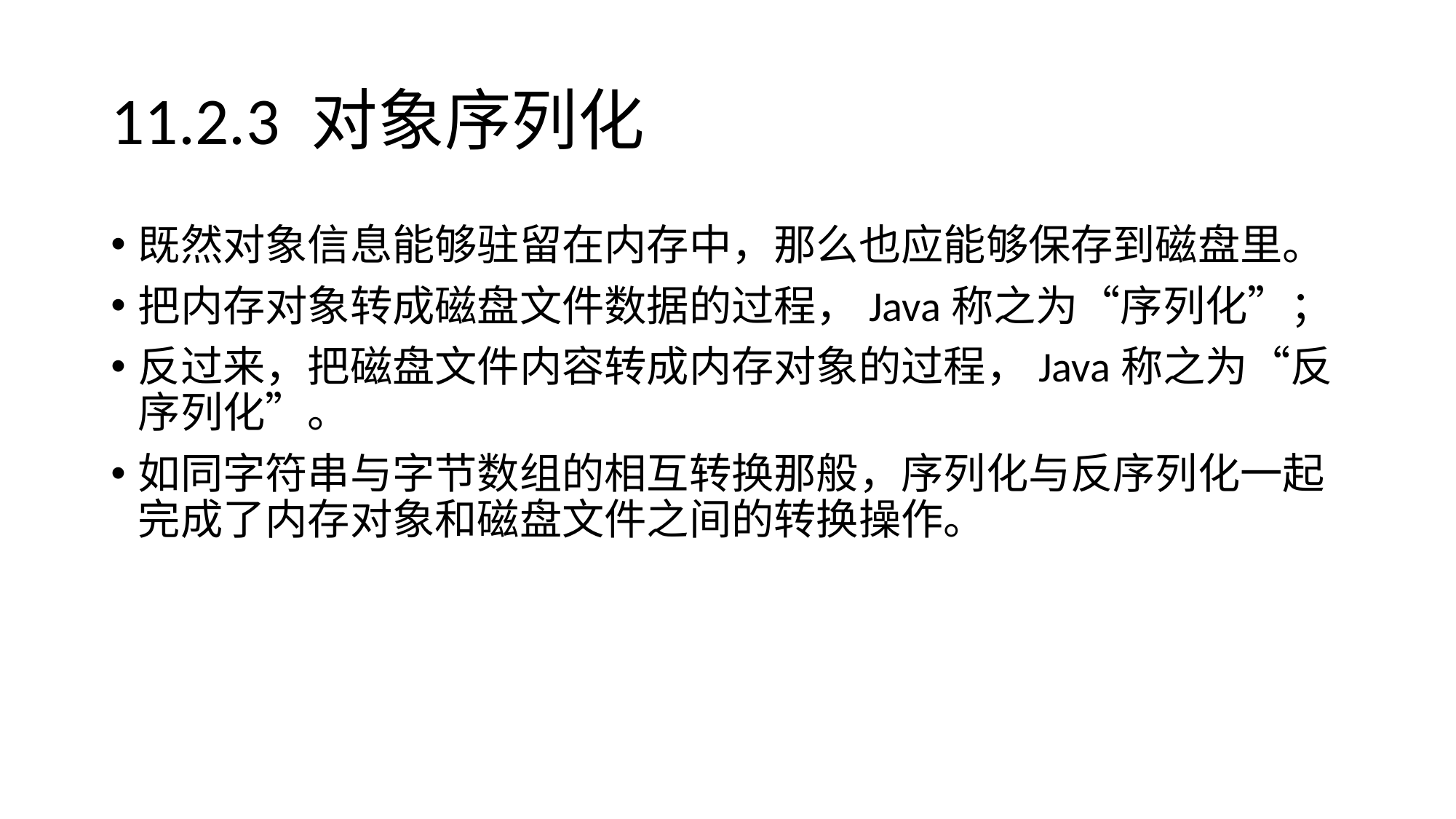

# 11.2.3 对象序列化
既然对象信息能够驻留在内存中，那么也应能够保存到磁盘里。
把内存对象转成磁盘文件数据的过程，Java称之为“序列化”；
反过来，把磁盘文件内容转成内存对象的过程，Java称之为“反序列化”。
如同字符串与字节数组的相互转换那般，序列化与反序列化一起完成了内存对象和磁盘文件之间的转换操作。